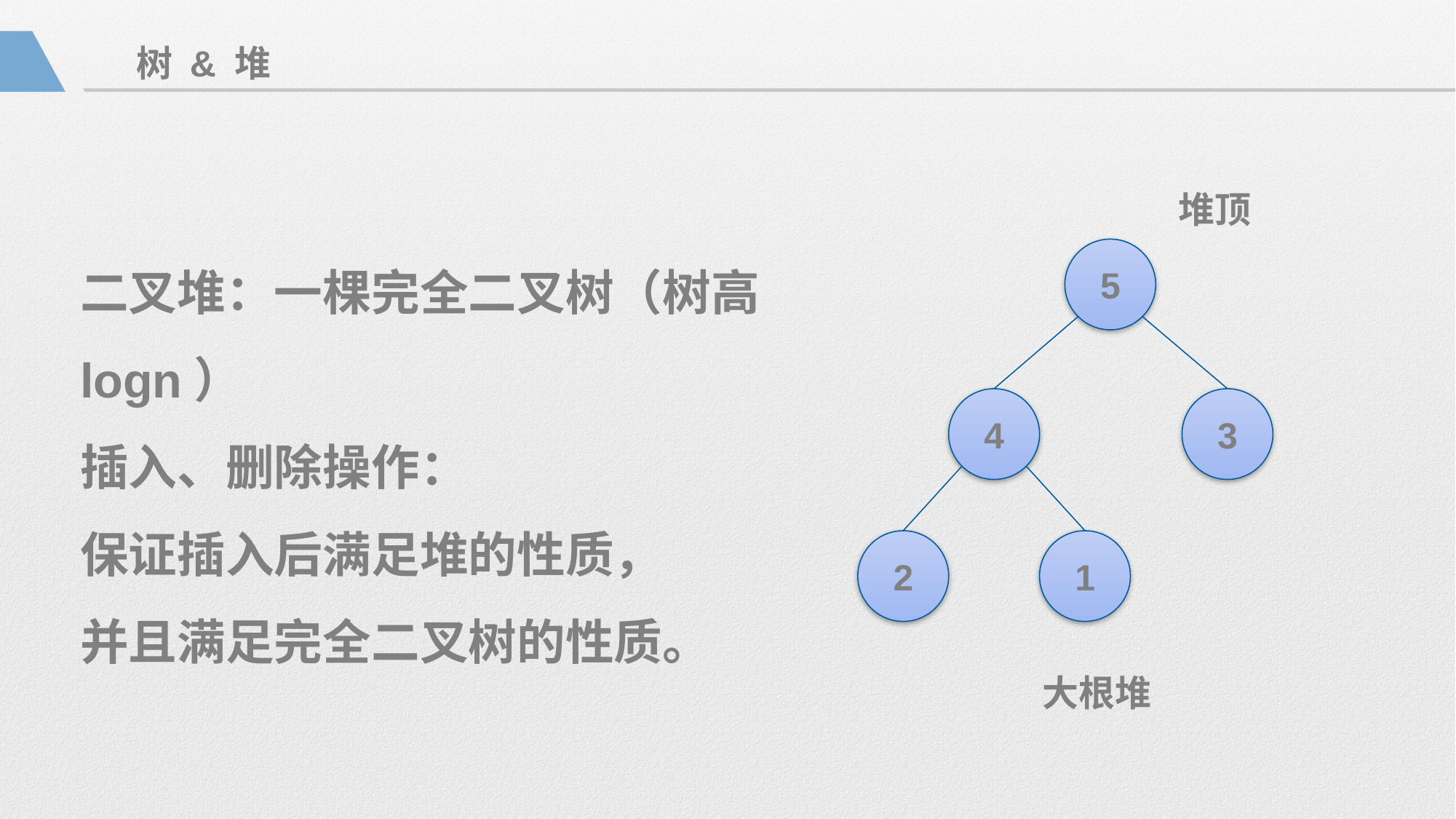

树 & 堆
堆顶
5
4
3
2
1
大根堆
二叉堆：一棵完全二叉树（树高 logn）
插入、删除操作：
保证插入后满足堆的性质，
并且满足完全二叉树的性质。